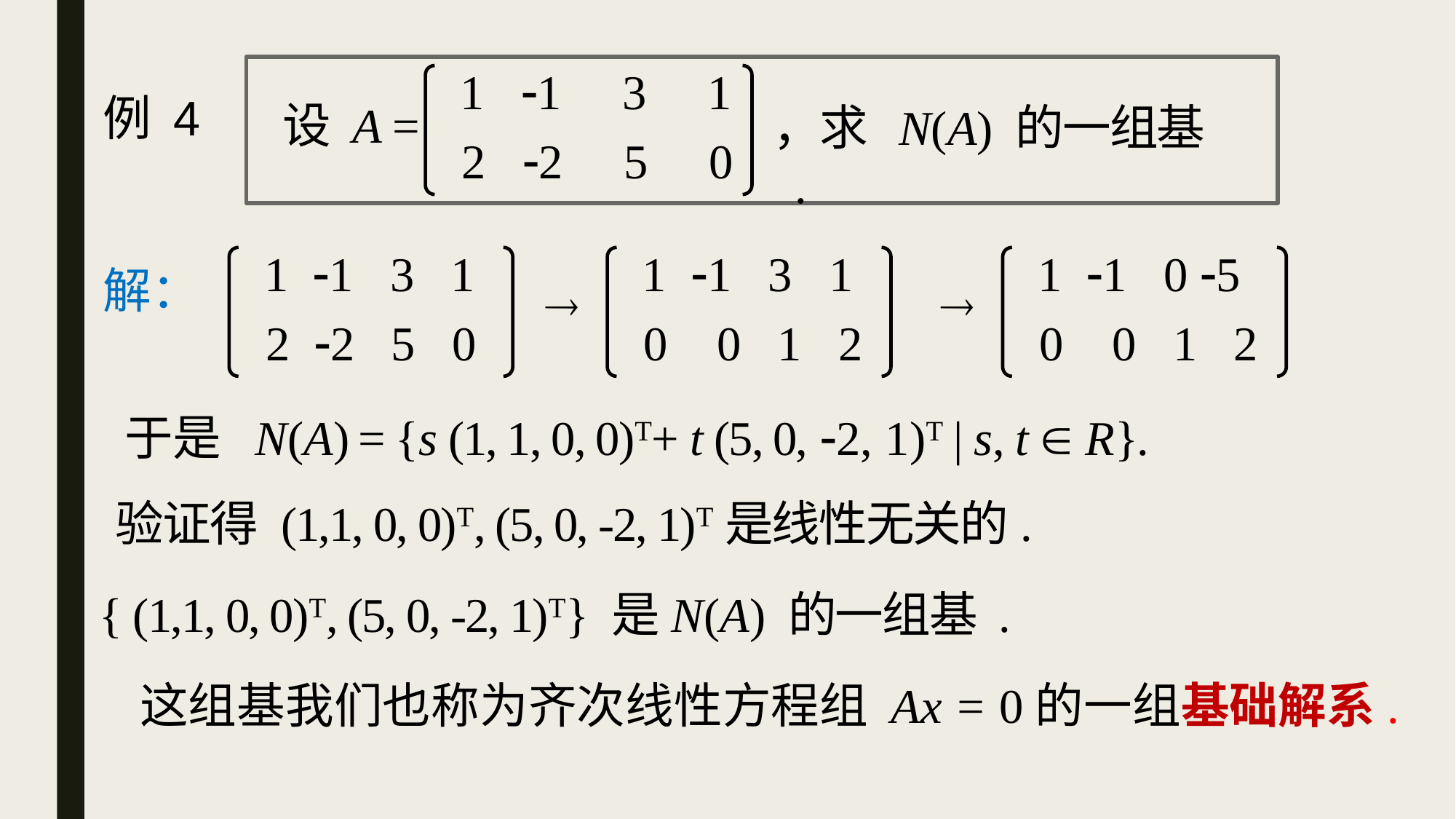

1   −1     3     1

例 4
设 A =
，求  N(A) 的一组基 .
2   −2     5     0
  1  −1   3   1
  1  −1   3   1
  1  −1   0 −5

解：
→
→
2  −2   5   0
0    0   1   2
0    0   1   2
于是  N(A) = {s (1, 1, 0, 0)T+ t (5, 0, −2, 1)T  | s, t ∈ R}.
验证得 (1,1, 0, 0)T, (5, 0, -2, 1)T是线性无关的.
{ (1,1, 0, 0)T, (5, 0, -2, 1)T} 是N(A) 的一组基 .
  这组基我们也称为齐次线性方程组 Ax = 0的一组基础解系.